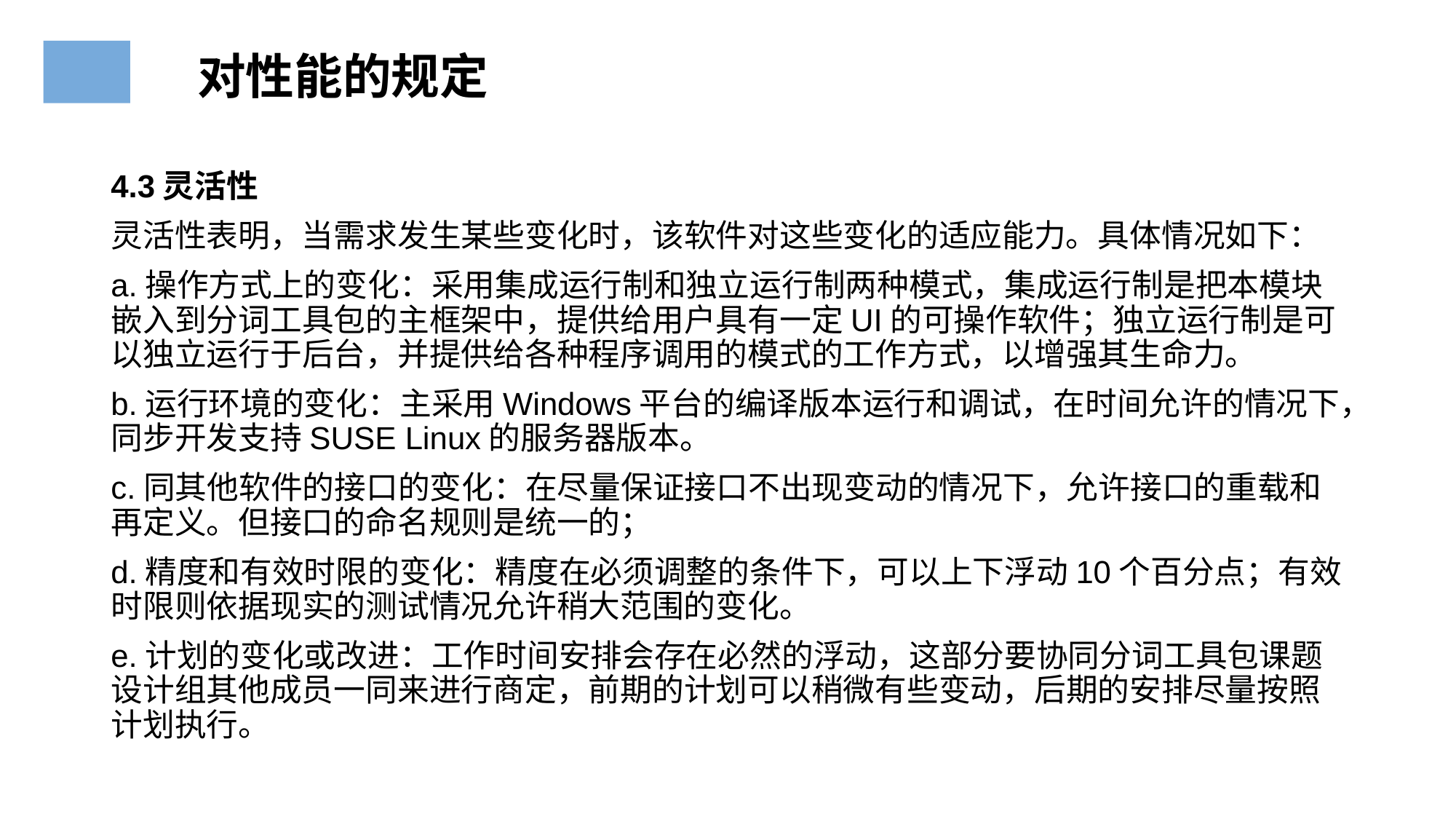

对性能的规定
#
4.3灵活性
灵活性表明，当需求发生某些变化时，该软件对这些变化的适应能力。具体情况如下：
a.操作方式上的变化：采用集成运行制和独立运行制两种模式，集成运行制是把本模块嵌入到分词工具包的主框架中，提供给用户具有一定UI的可操作软件；独立运行制是可以独立运行于后台，并提供给各种程序调用的模式的工作方式，以增强其生命力。
b.运行环境的变化：主采用Windows平台的编译版本运行和调试，在时间允许的情况下，同步开发支持SUSE Linux的服务器版本。
c.同其他软件的接口的变化：在尽量保证接口不出现变动的情况下，允许接口的重载和再定义。但接口的命名规则是统一的；
d.精度和有效时限的变化：精度在必须调整的条件下，可以上下浮动10个百分点；有效时限则依据现实的测试情况允许稍大范围的变化。
e.计划的变化或改进：工作时间安排会存在必然的浮动，这部分要协同分词工具包课题设计组其他成员一同来进行商定，前期的计划可以稍微有些变动，后期的安排尽量按照计划执行。